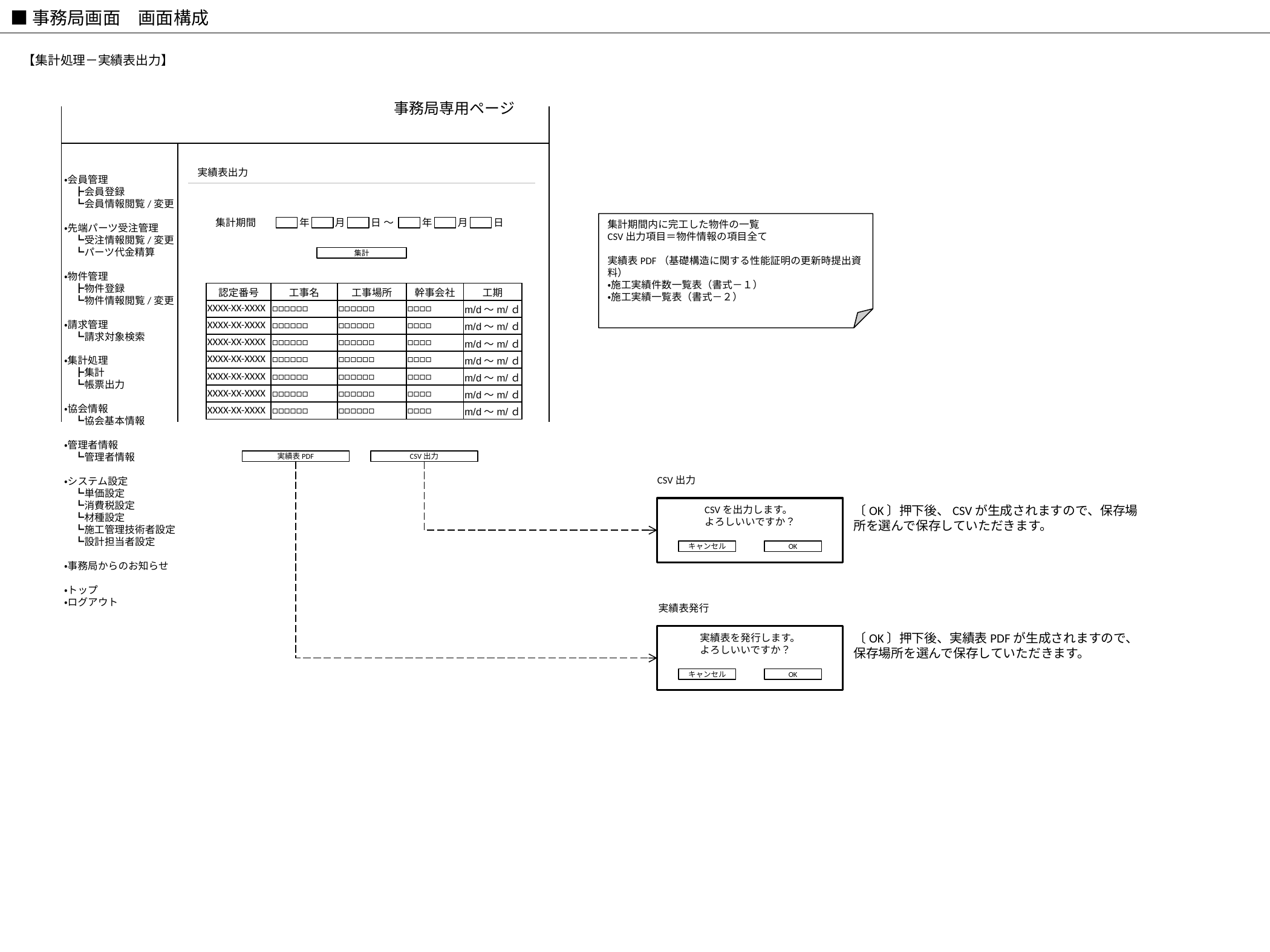

■事務局画面　画面構成
【集計処理－実績表出力】
事務局専用ページ
実績表出力
・会員管理
　┣会員登録
　┗会員情報閲覧/変更

・先端パーツ受注管理
　┗受注情報閲覧/変更
　┗パーツ代金精算

・物件管理
　┣物件登録
　┗物件情報閲覧/変更

・請求管理
　┗請求対象検索

・集計処理
　┣集計
　┗帳票出力

・協会情報
　┗協会基本情報

・管理者情報
　┗管理者情報

・システム設定
　┗単価設定
　┗消費税設定
　┗材種設定
　┗施工管理技術者設定
　┗設計担当者設定

・事務局からのお知らせ

・トップ
・ログアウト
集計期間
年
月
日
～
年
月
日
集計期間内に完工した物件の一覧
CSV出力項目＝物件情報の項目全て

実績表PDF（基礎構造に関する性能証明の更新時提出資料）
・施工実績件数一覧表（書式－１）
・施工実績一覧表（書式－２）

集計
| 認定番号 | 工事名 | 工事場所 | 幹事会社 | 工期 |
| --- | --- | --- | --- | --- |
| XXXX-XX-XXXX | □□□□□□ | □□□□□□ | □□□□ | m/d～m/ｄ |
| XXXX-XX-XXXX | □□□□□□ | □□□□□□ | □□□□ | m/d～m/ｄ |
| XXXX-XX-XXXX | □□□□□□ | □□□□□□ | □□□□ | m/d～m/ｄ |
| XXXX-XX-XXXX | □□□□□□ | □□□□□□ | □□□□ | m/d～m/ｄ |
| XXXX-XX-XXXX | □□□□□□ | □□□□□□ | □□□□ | m/d～m/ｄ |
| XXXX-XX-XXXX | □□□□□□ | □□□□□□ | □□□□ | m/d～m/ｄ |
| XXXX-XX-XXXX | □□□□□□ | □□□□□□ | □□□□ | m/d～m/ｄ |
実績表PDF
CSV出力
CSV出力
〔OK〕押下後、CSVが生成されますので、保存場所を選んで保存していただきます。

CSVを出力します。
よろしいいですか？
キャンセル
OK
実績表発行
〔OK〕押下後、実績表PDFが生成されますので、保存場所を選んで保存していただきます。

実績表を発行します。
よろしいいですか？
キャンセル
OK